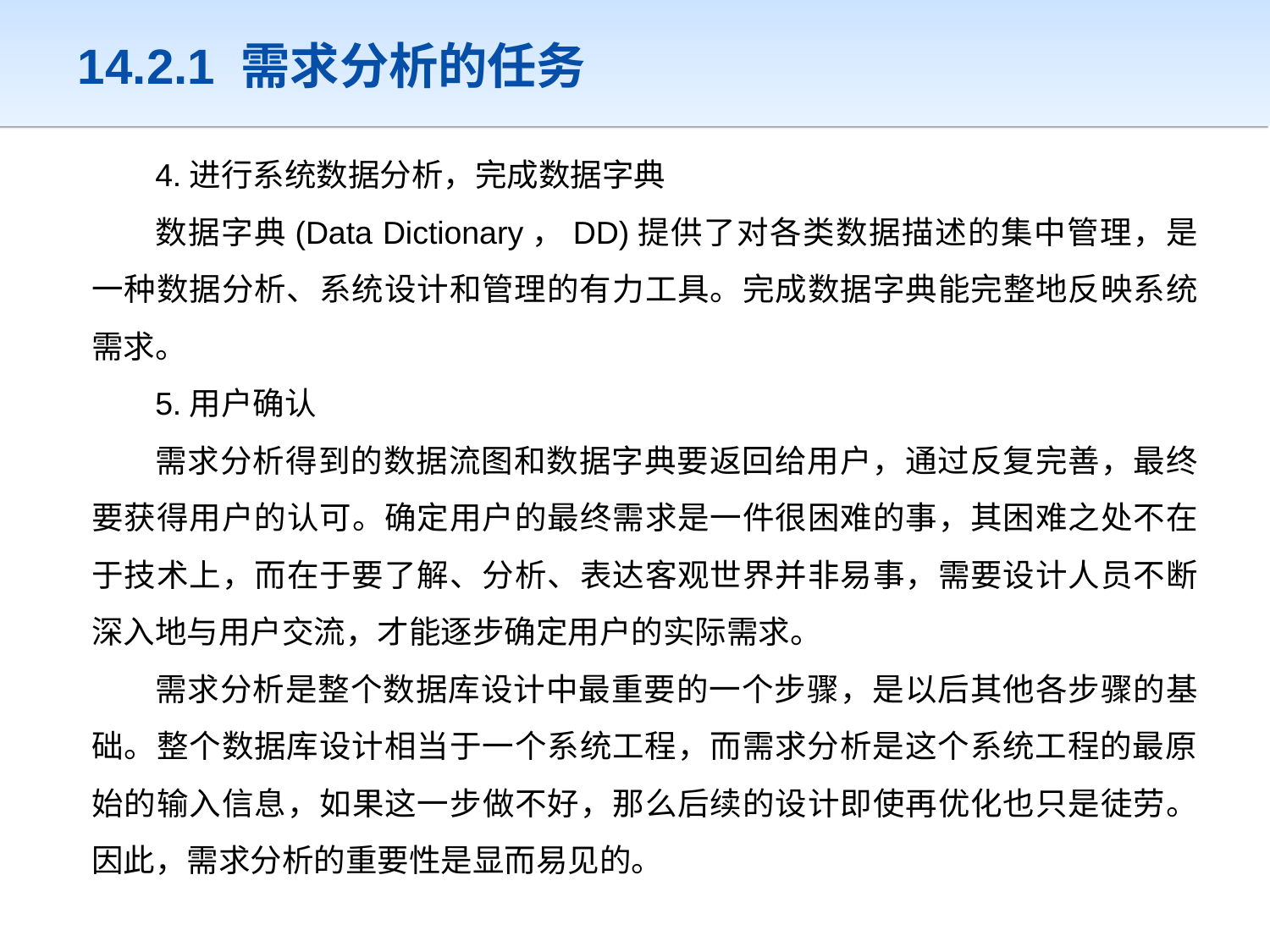

14.2.1 需求分析的任务
4.进行系统数据分析，完成数据字典
数据字典(Data Dictionary，DD)提供了对各类数据描述的集中管理，是一种数据分析、系统设计和管理的有力工具。完成数据字典能完整地反映系统需求。
5.用户确认
需求分析得到的数据流图和数据字典要返回给用户，通过反复完善，最终要获得用户的认可。确定用户的最终需求是一件很困难的事，其困难之处不在于技术上，而在于要了解、分析、表达客观世界并非易事，需要设计人员不断深入地与用户交流，才能逐步确定用户的实际需求。
需求分析是整个数据库设计中最重要的一个步骤，是以后其他各步骤的基础。整个数据库设计相当于一个系统工程，而需求分析是这个系统工程的最原始的输入信息，如果这一步做不好，那么后续的设计即使再优化也只是徒劳。因此，需求分析的重要性是显而易见的。
数据定义